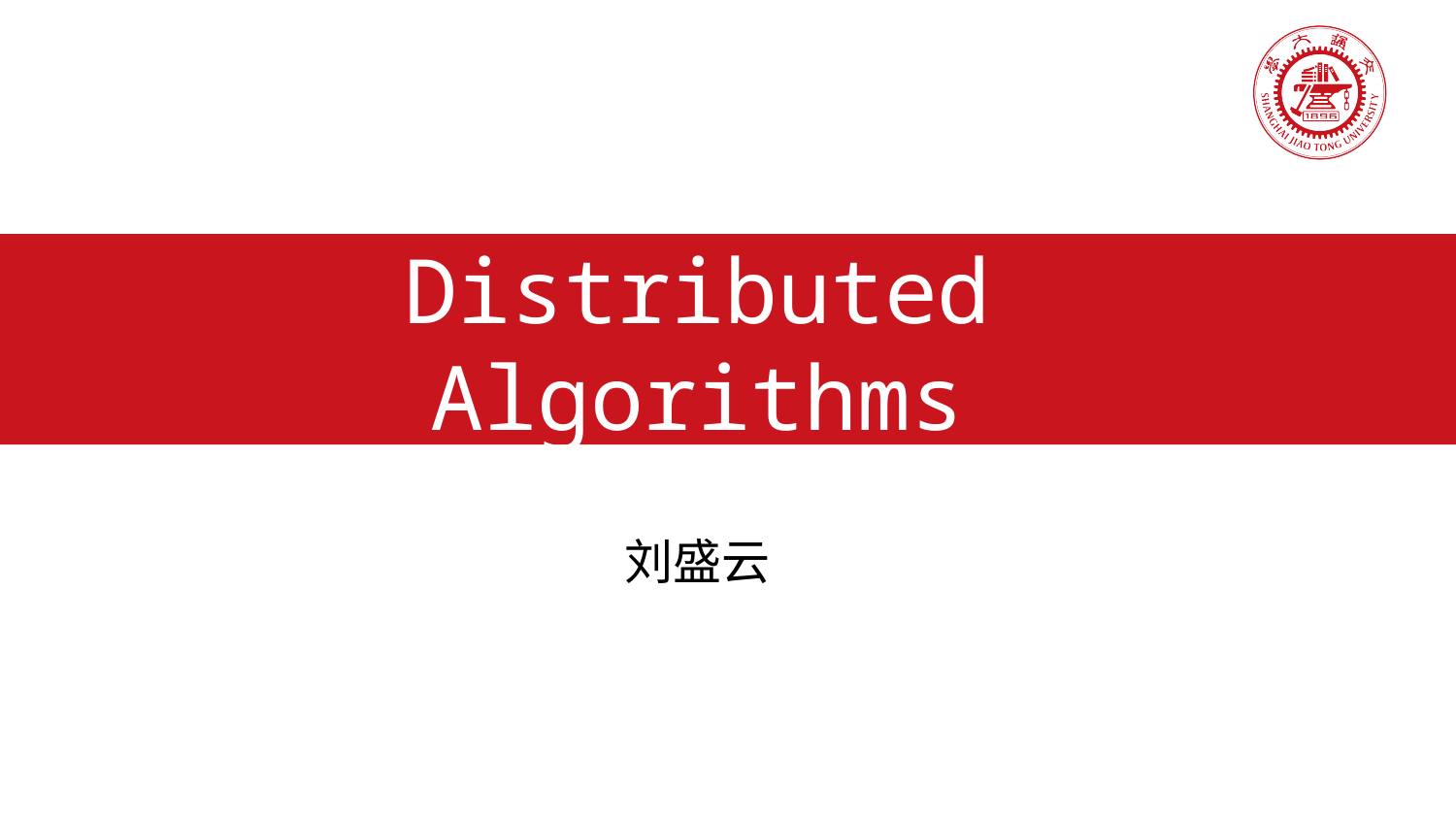

# Distributed Algorithms Quorum and Byzantine broadcast
刘盛云